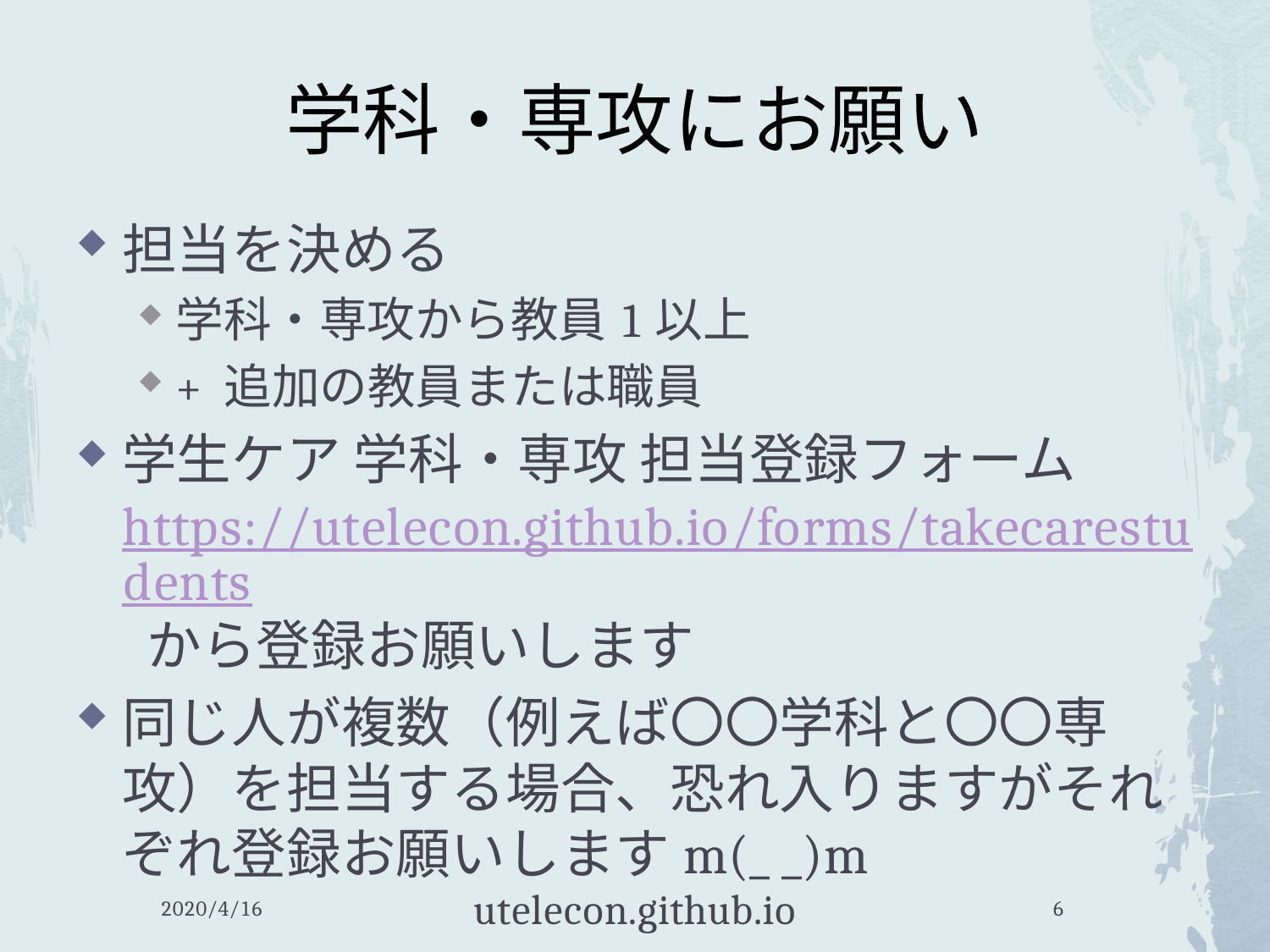

# 学科・専攻にお願い
担当を決める
学科・専攻から教員1以上
+ 追加の教員または職員
学生ケア 学科・専攻 担当登録フォームhttps://utelecon.github.io/forms/takecarestudents から登録お願いします
同じ人が複数（例えば〇〇学科と〇〇専攻）を担当する場合、恐れ入りますがそれぞれ登録お願いしますm(_ _)m
2020/4/16
utelecon.github.io
6